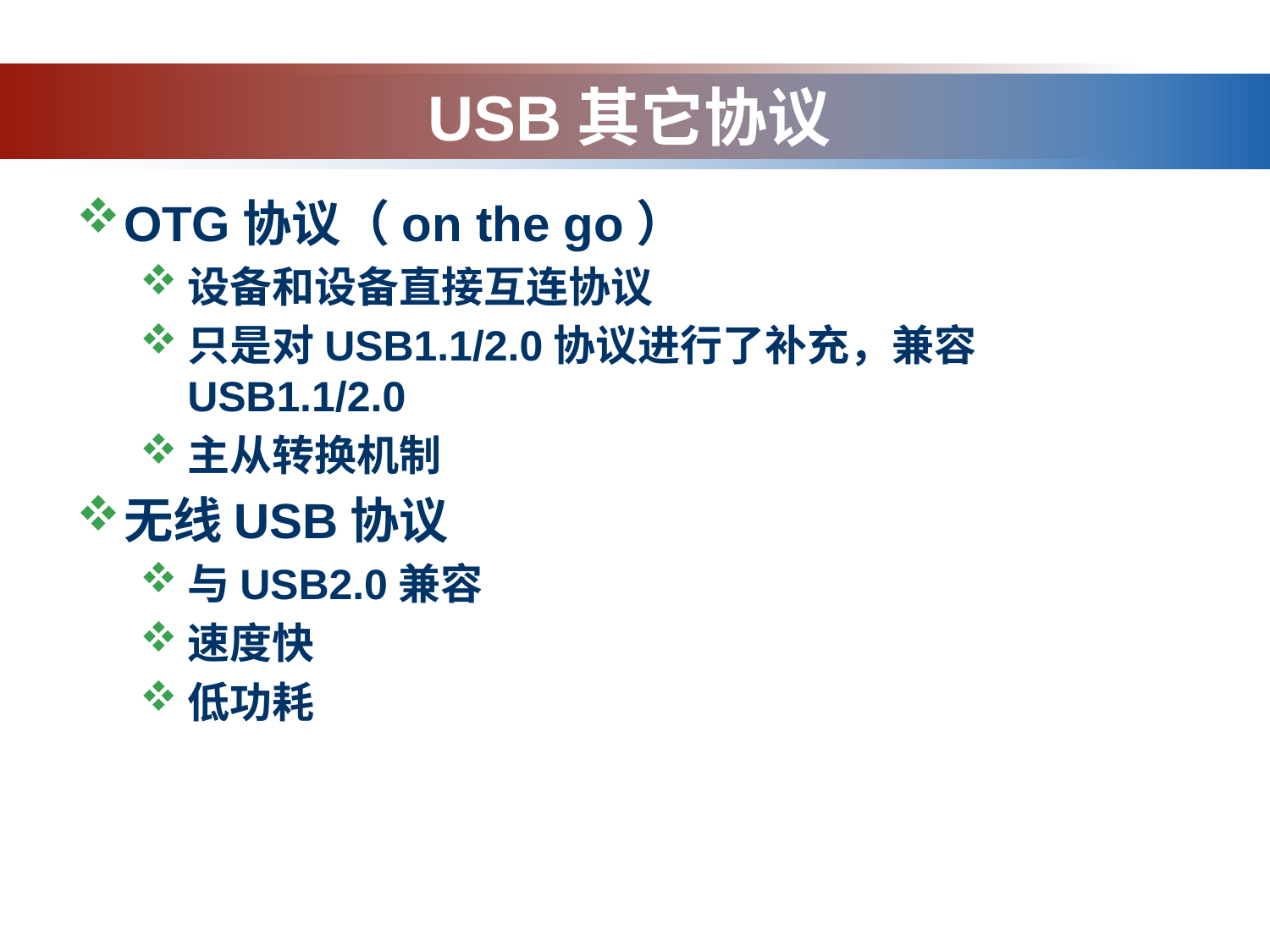

# USB其它协议
OTG协议（on the go）
设备和设备直接互连协议
只是对USB1.1/2.0协议进行了补充，兼容USB1.1/2.0
主从转换机制
无线USB协议
与USB2.0兼容
速度快
低功耗